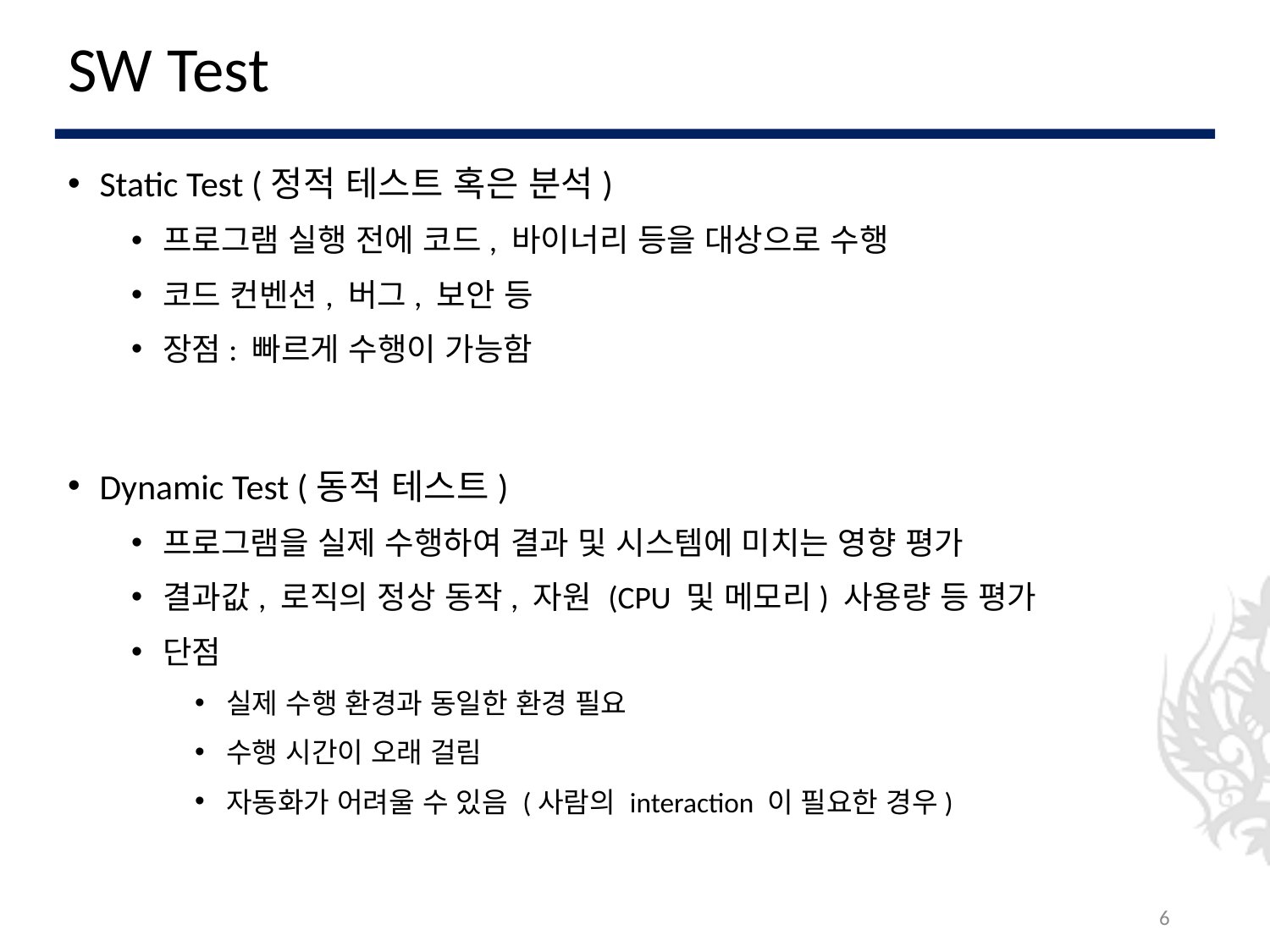

# SW Test
Static Test (정적 테스트 혹은 분석)
프로그램 실행 전에 코드, 바이너리 등을 대상으로 수행
코드 컨벤션, 버그, 보안 등
장점: 빠르게 수행이 가능함

Dynamic Test (동적 테스트)
프로그램을 실제 수행하여 결과 및 시스템에 미치는 영향 평가
결과값, 로직의 정상 동작, 자원 (CPU 및 메모리) 사용량 등 평가
단점
실제 수행 환경과 동일한 환경 필요
수행 시간이 오래 걸림
자동화가 어려울 수 있음 (사람의 interaction 이 필요한 경우)
6